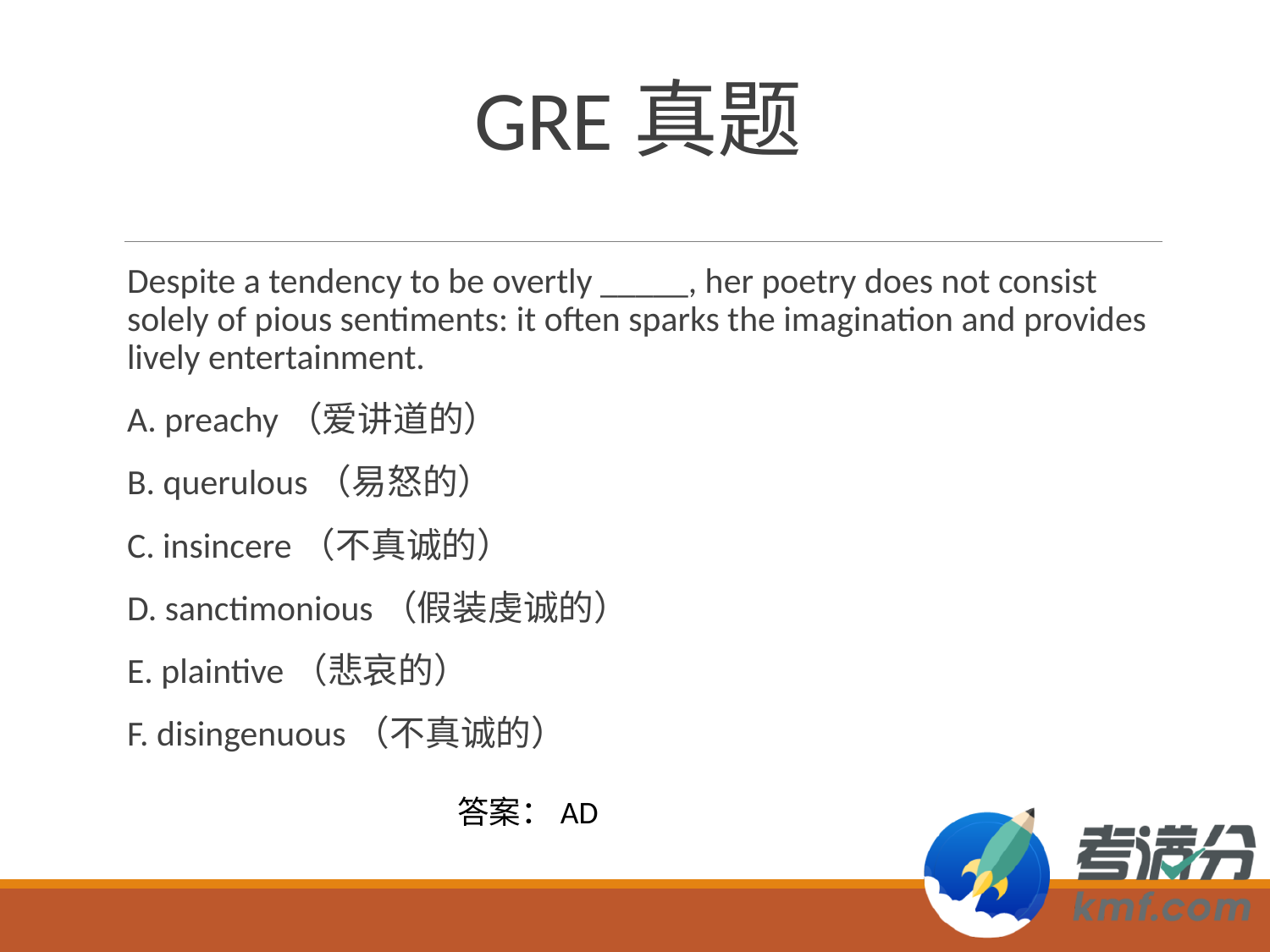

# GRE真题
Despite a tendency to be overtly _____, her poetry does not consist solely of pious sentiments: it often sparks the imagination and provides lively entertainment.
A. preachy（爱讲道的）
B. querulous（易怒的）
C. insincere（不真诚的）
D. sanctimonious（假装虔诚的）
E. plaintive（悲哀的）
F. disingenuous（不真诚的）

答案：AD